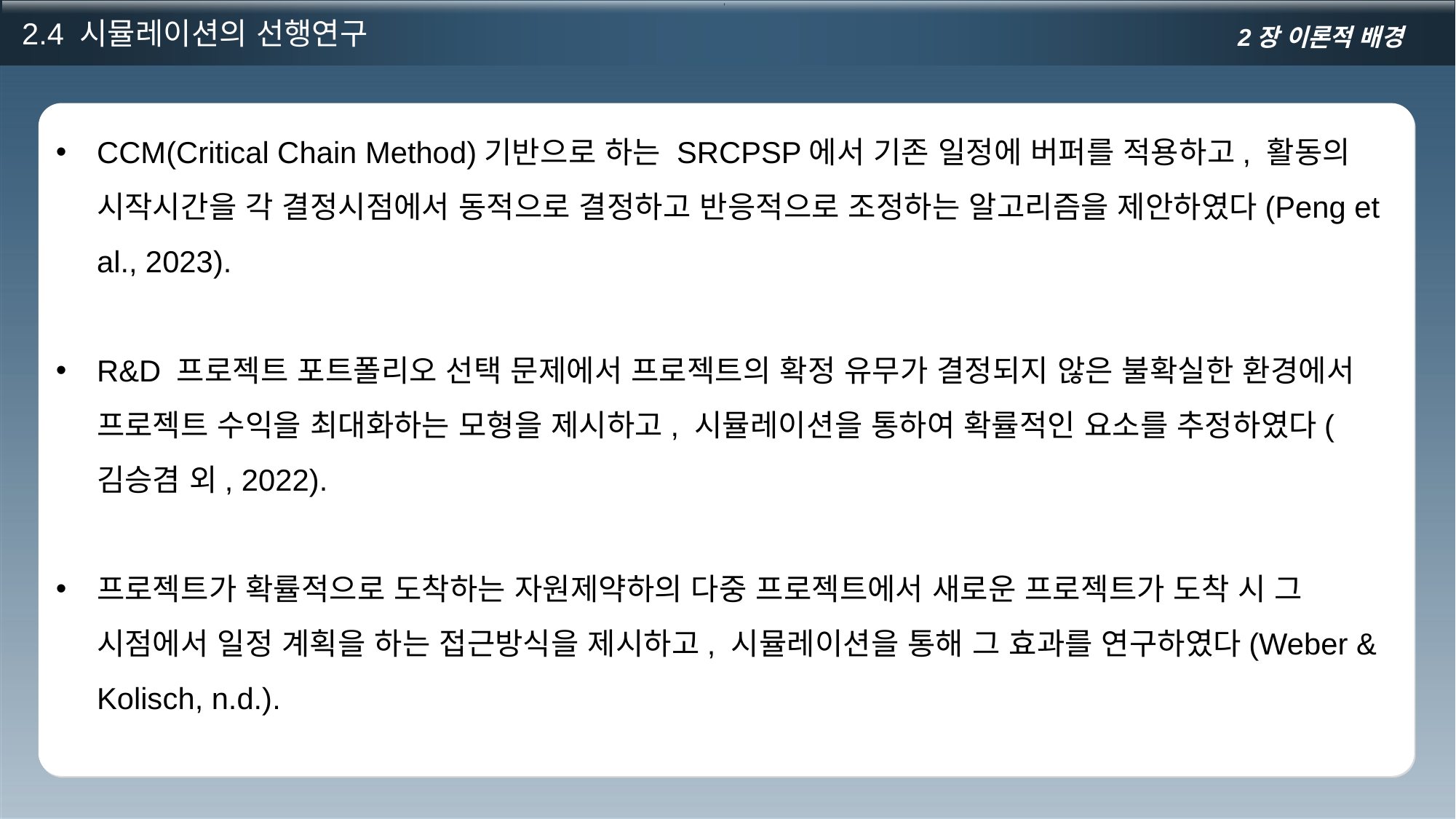

,
2.4 시뮬레이션의 선행연구
2장 이론적 배경
CCM(Critical Chain Method)기반으로 하는 SRCPSP에서 기존 일정에 버퍼를 적용하고, 활동의 시작시간을 각 결정시점에서 동적으로 결정하고 반응적으로 조정하는 알고리즘을 제안하였다(Peng et al., 2023).

R&D 프로젝트 포트폴리오 선택 문제에서 프로젝트의 확정 유무가 결정되지 않은 불확실한 환경에서 프로젝트 수익을 최대화하는 모형을 제시하고, 시뮬레이션을 통하여 확률적인 요소를 추정하였다(김승겸 외, 2022).

프로젝트가 확률적으로 도착하는 자원제약하의 다중 프로젝트에서 새로운 프로젝트가 도착 시 그 시점에서 일정 계획을 하는 접근방식을 제시하고, 시뮬레이션을 통해 그 효과를 연구하였다(Weber & Kolisch, n.d.).